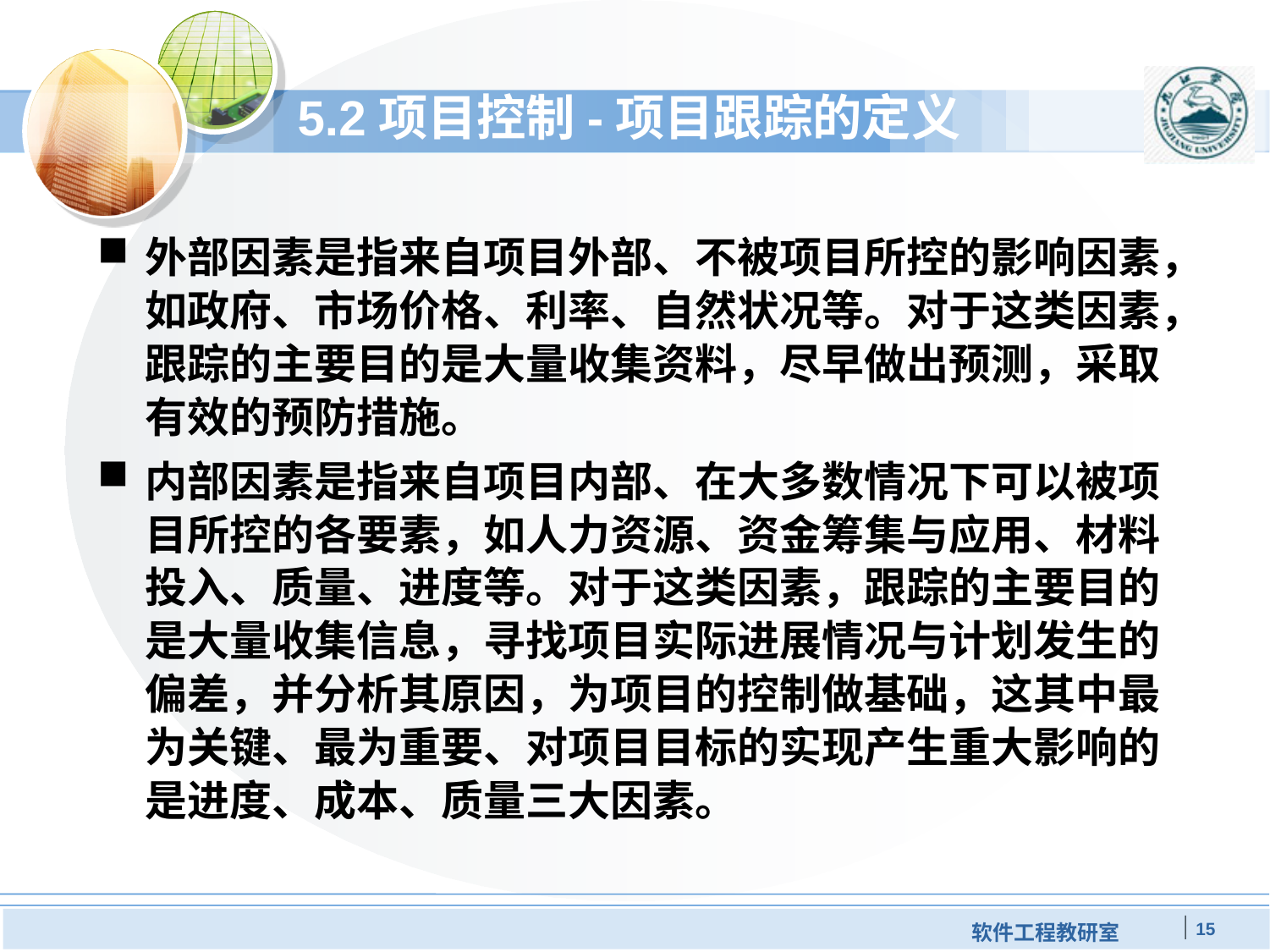

# 5.2项目控制-项目跟踪的定义
外部因素是指来自项目外部、不被项目所控的影响因素，如政府、市场价格、利率、自然状况等。对于这类因素，跟踪的主要目的是大量收集资料，尽早做出预测，采取有效的预防措施。
内部因素是指来自项目内部、在大多数情况下可以被项目所控的各要素，如人力资源、资金筹集与应用、材料投入、质量、进度等。对于这类因素，跟踪的主要目的是大量收集信息，寻找项目实际进展情况与计划发生的偏差，并分析其原因，为项目的控制做基础，这其中最为关键、最为重要、对项目目标的实现产生重大影响的是进度、成本、质量三大因素。